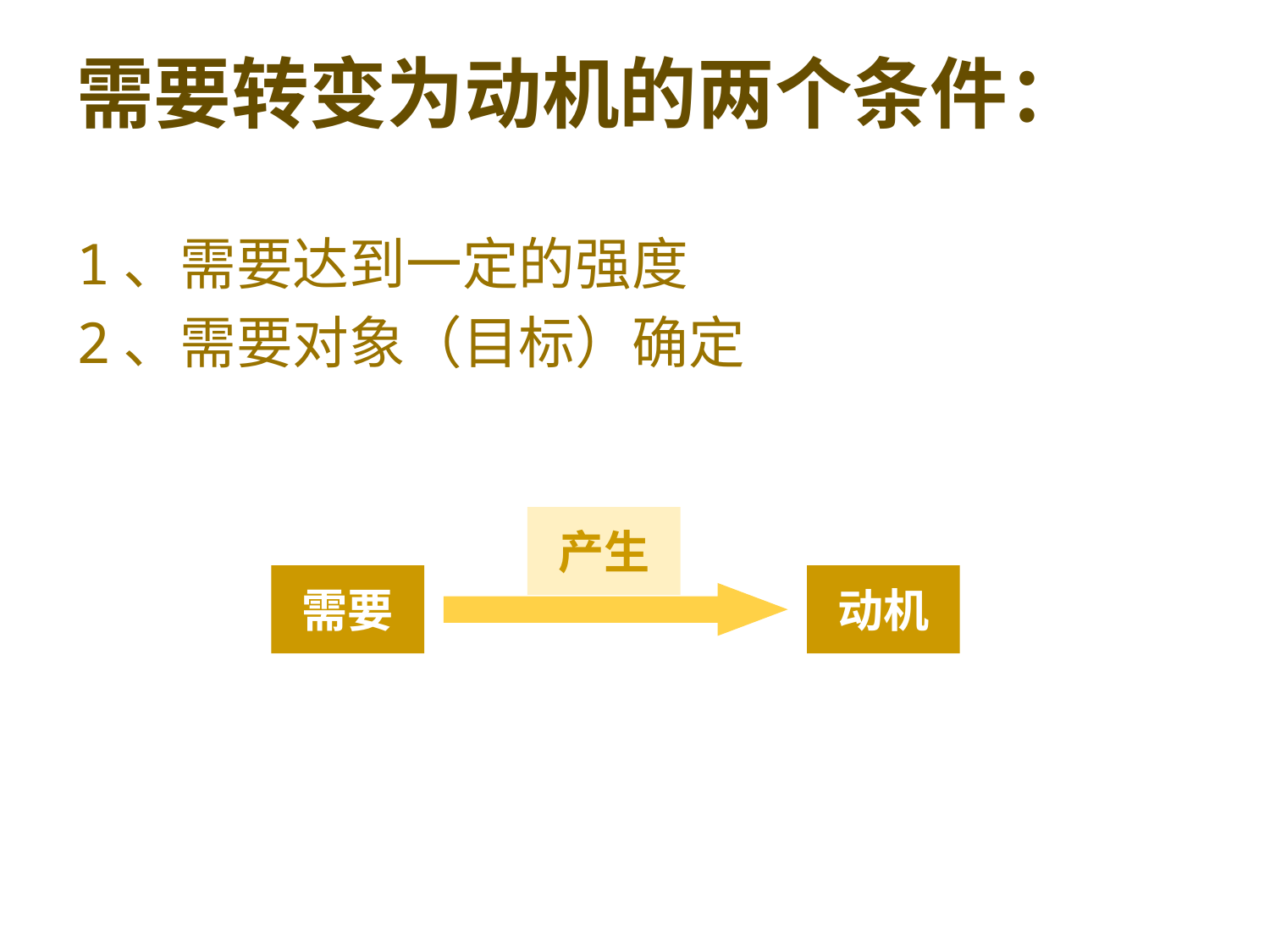

# 需要转变为动机的两个条件：
1、需要达到一定的强度
2、需要对象（目标）确定

产生
动机
需要